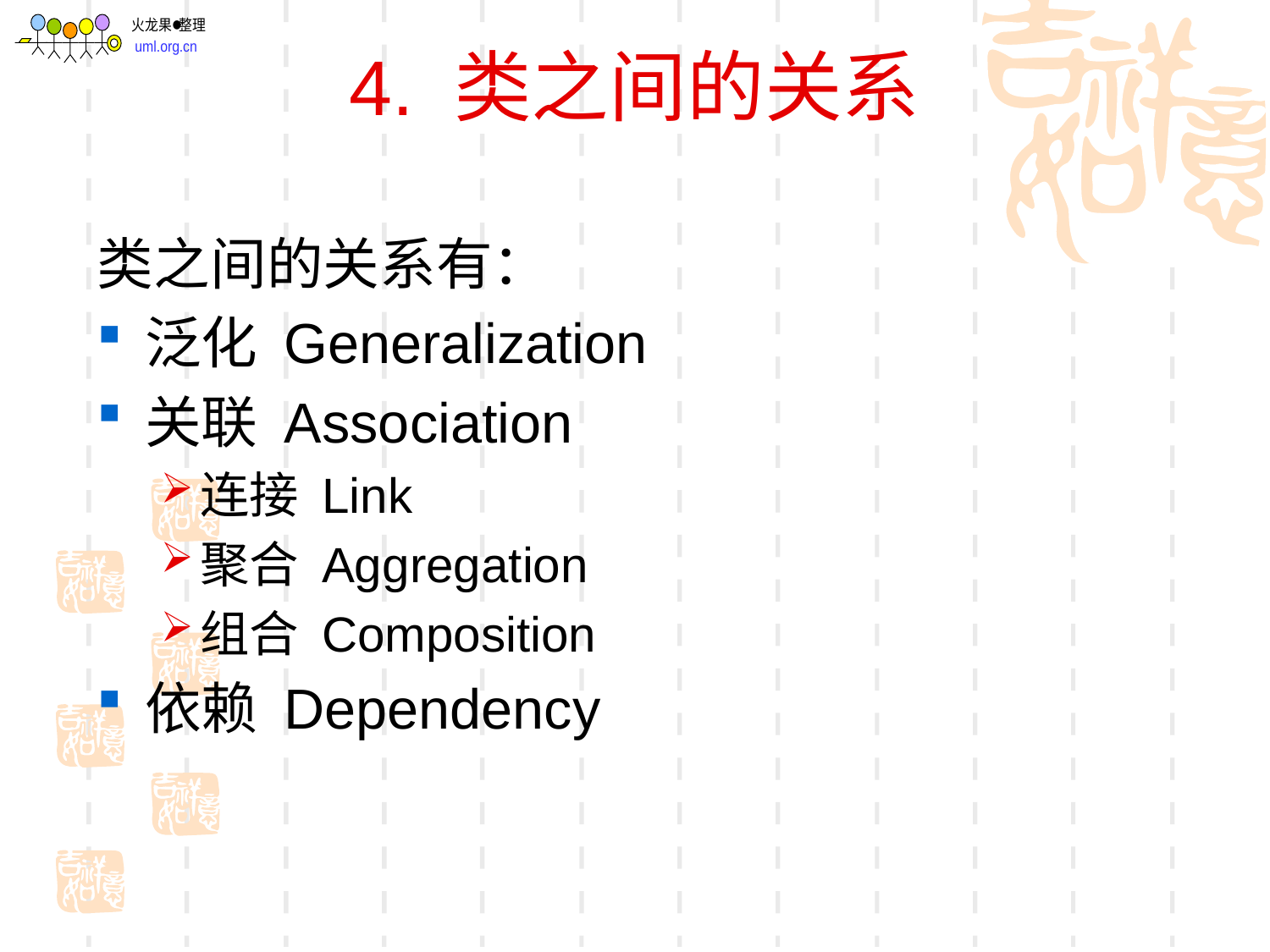

# 4. 类之间的关系
类之间的关系有：
泛化 Generalization
关联 Association
连接 Link
聚合 Aggregation
组合 Composition
依赖 Dependency